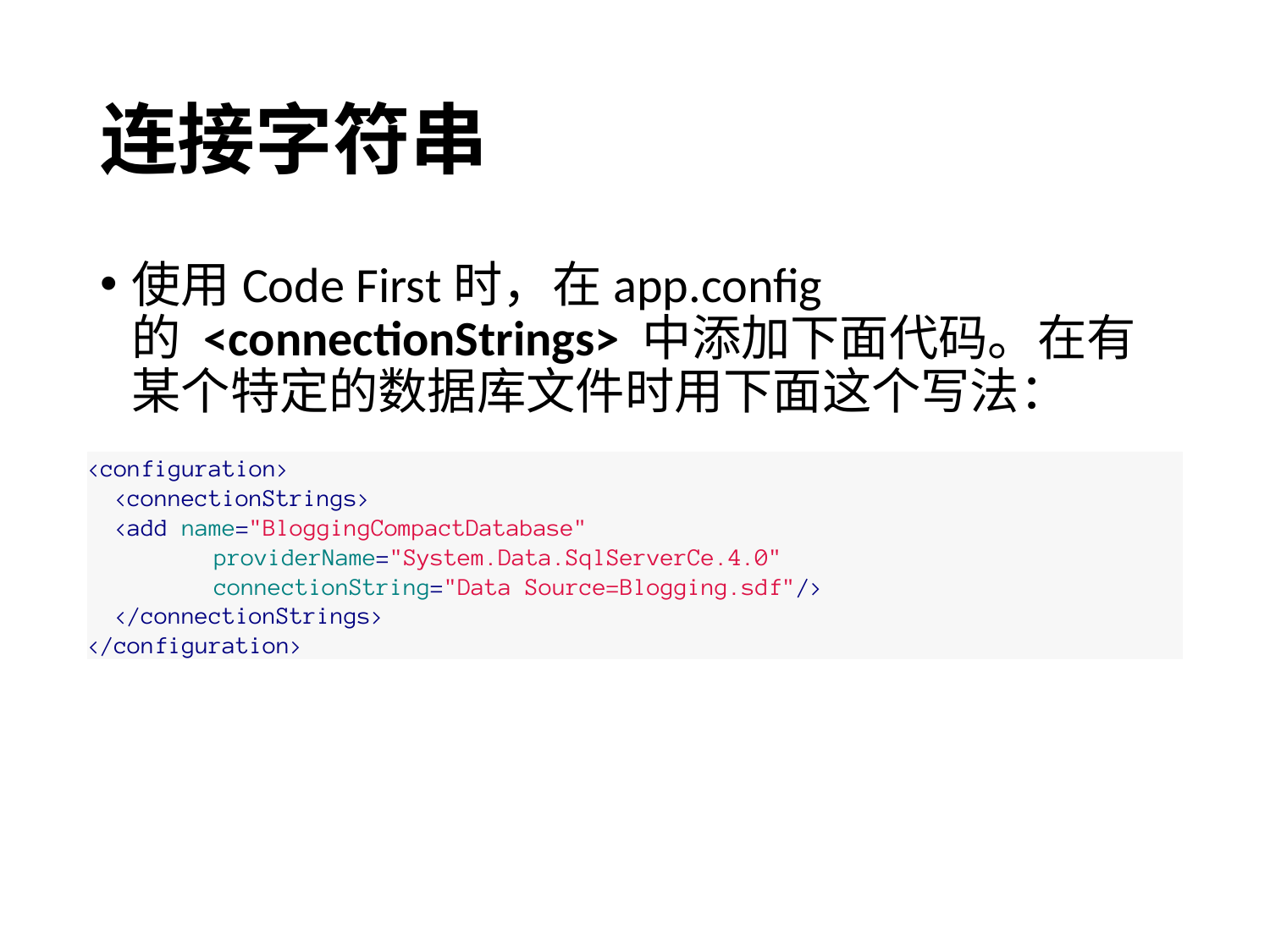

# 连接字符串
使用Code First时，在app.config的 <connectionStrings> 中添加下面代码。在有某个特定的数据库文件时用下面这个写法：

<configuration>
  <connectionStrings>
  <add name="BloggingCompactDatabase"
	providerName="System.Data.SqlServerCe.4.0"
	connectionString="Data Source=Blogging.sdf"/>
  </connectionStrings>
</configuration>